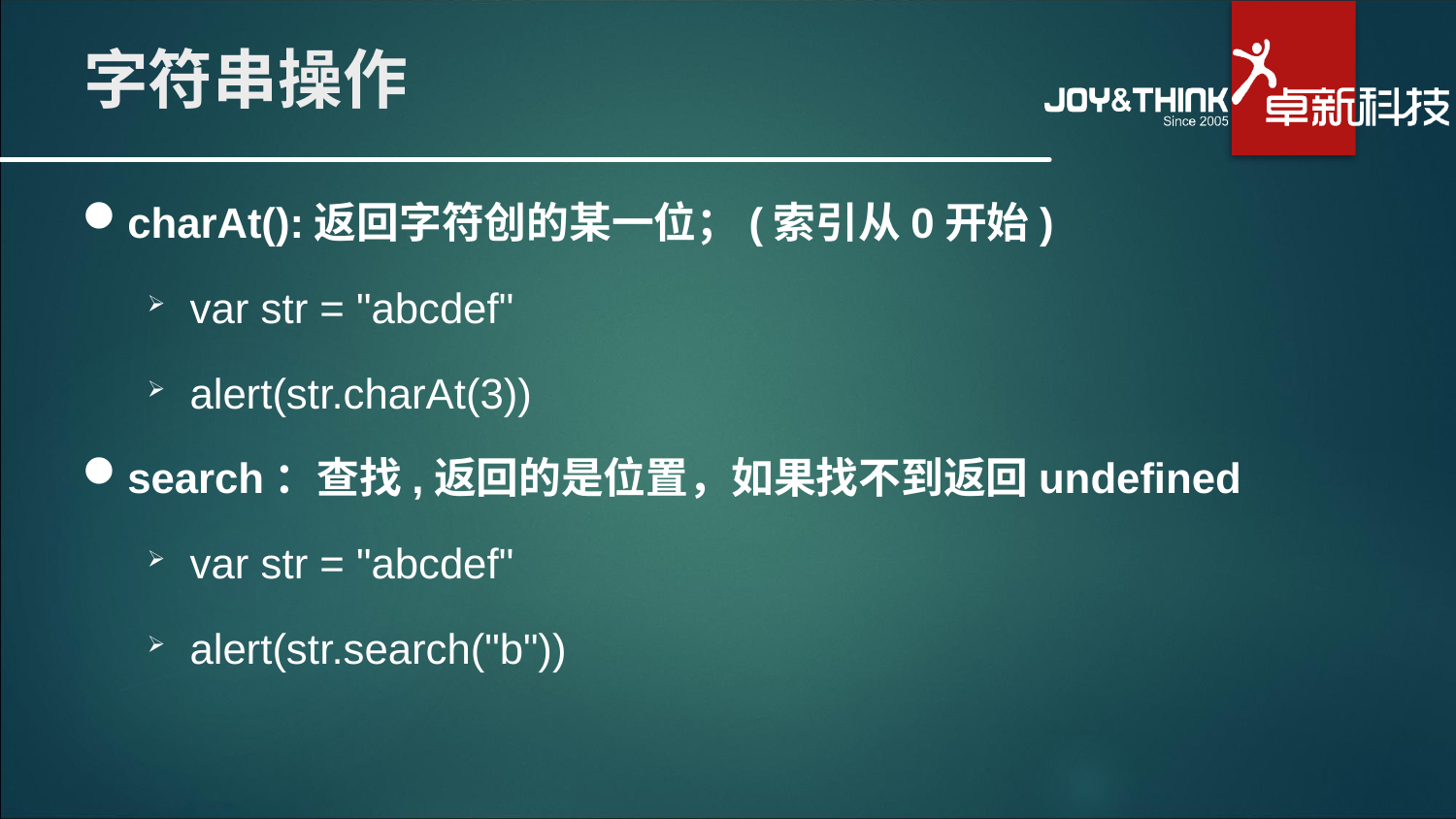

# 字符串操作
charAt():返回字符创的某一位；(索引从0开始)
var str = "abcdef"
alert(str.charAt(3))
search：查找,返回的是位置，如果找不到返回undefined
var str = "abcdef"
alert(str.search("b"))